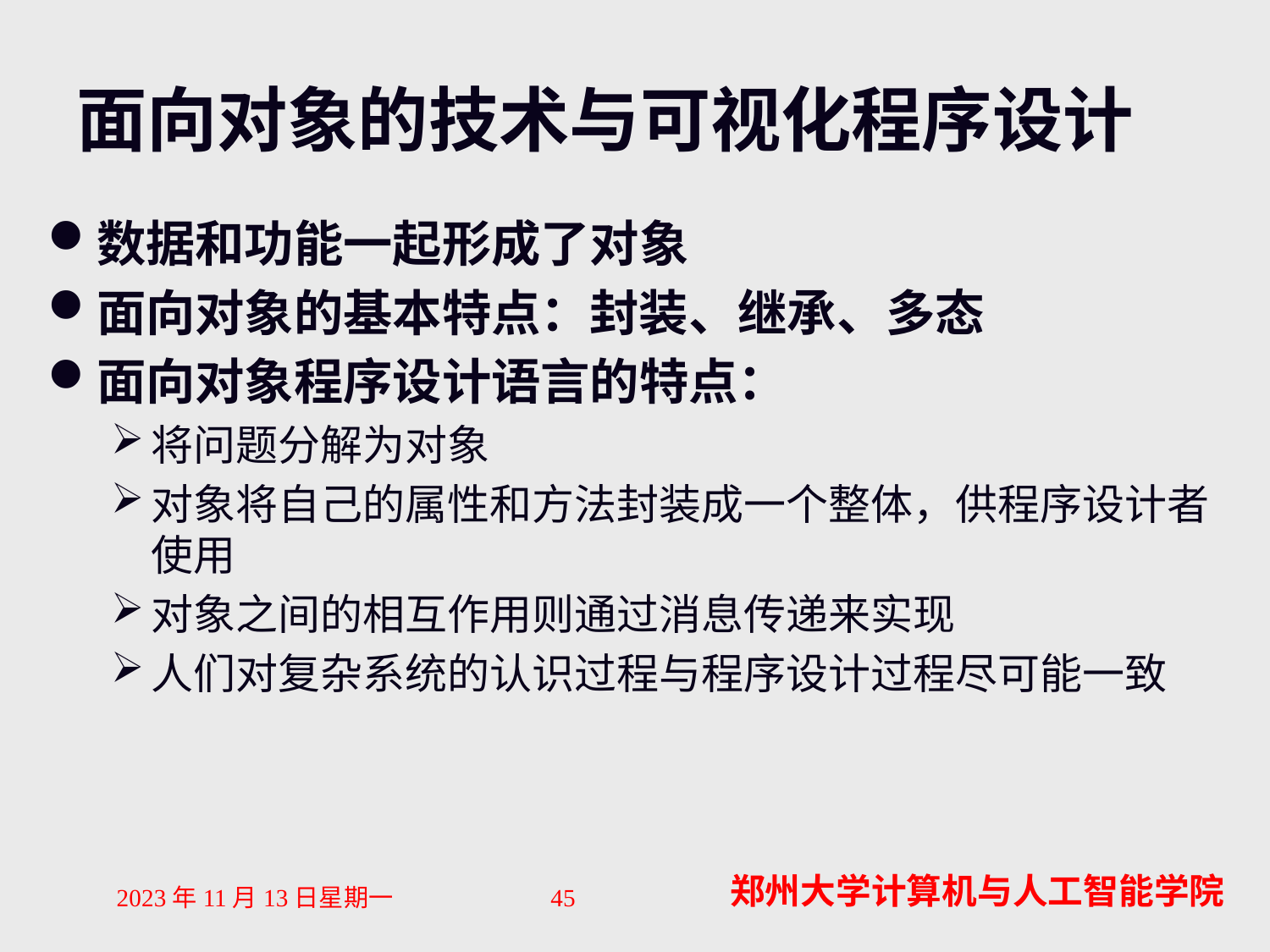

# 面向对象的技术与可视化程序设计
数据和功能一起形成了对象
面向对象的基本特点：封装、继承、多态
面向对象程序设计语言的特点：
将问题分解为对象
对象将自己的属性和方法封装成一个整体，供程序设计者使用
对象之间的相互作用则通过消息传递来实现
人们对复杂系统的认识过程与程序设计过程尽可能一致